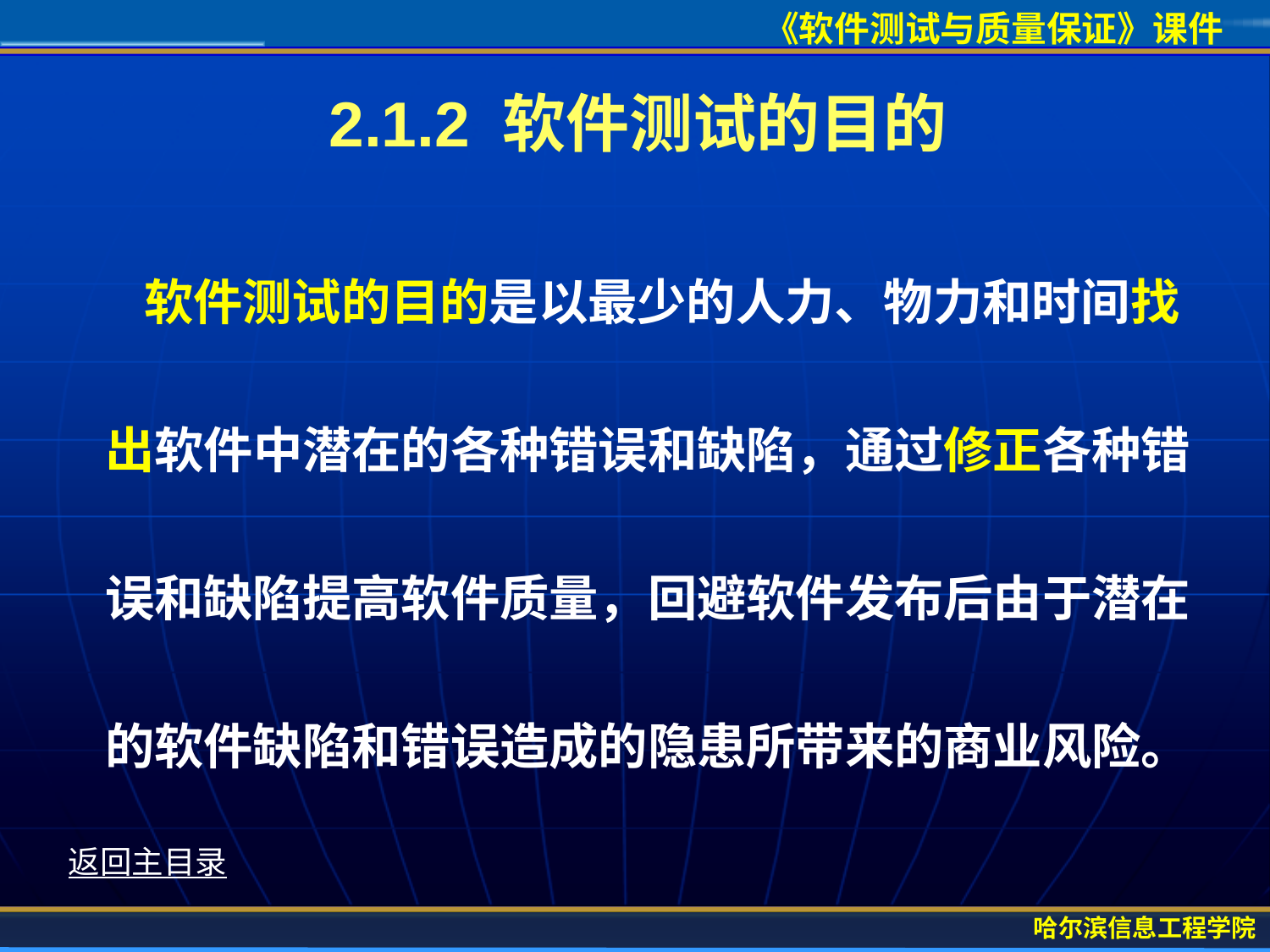

# 2.1.2 软件测试的目的
        软件测试的目的是以最少的人力、物力和时间找出软件中潜在的各种错误和缺陷，通过修正各种错误和缺陷提高软件质量，回避软件发布后由于潜在的软件缺陷和错误造成的隐患所带来的商业风险。
返回主目录